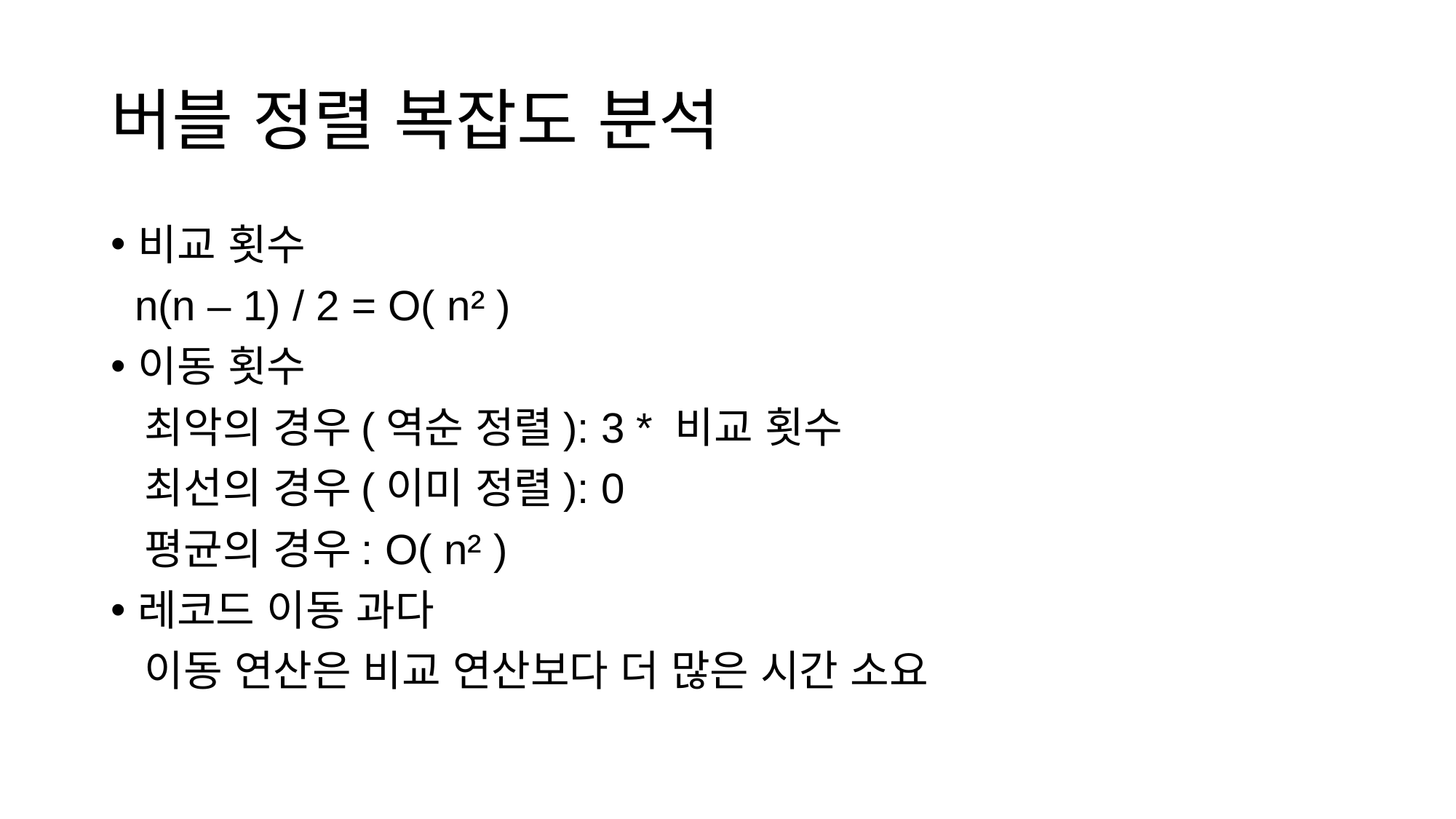

# 버블 정렬 복잡도 분석
비교 횟수
  n(n – 1) / 2 = O( n² )
이동 횟수
  최악의 경우(역순 정렬): 3 * 비교 횟수
  최선의 경우(이미 정렬): 0
  평균의 경우: O( n² )
레코드 이동 과다
  이동 연산은 비교 연산보다 더 많은 시간 소요